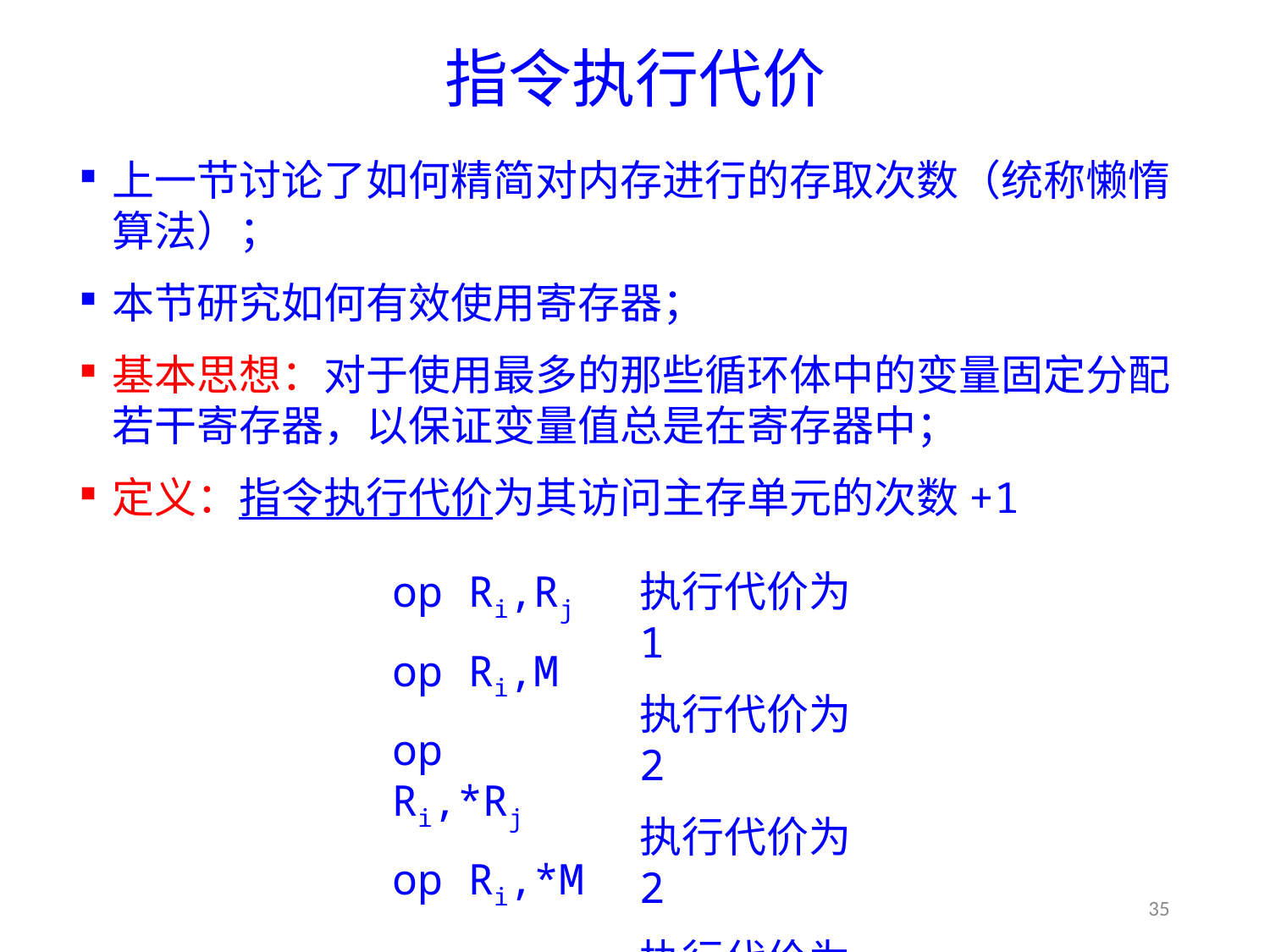

# 指令执行代价
上一节讨论了如何精简对内存进行的存取次数（统称懒惰算法）；
本节研究如何有效使用寄存器；
基本思想：对于使用最多的那些循环体中的变量固定分配若干寄存器，以保证变量值总是在寄存器中；
定义：指令执行代价为其访问主存单元的次数+1

op Ri,Rj
op Ri,M
op Ri,*Rj
op Ri,*M
执行代价为1
执行代价为2
执行代价为2
执行代价为3
35